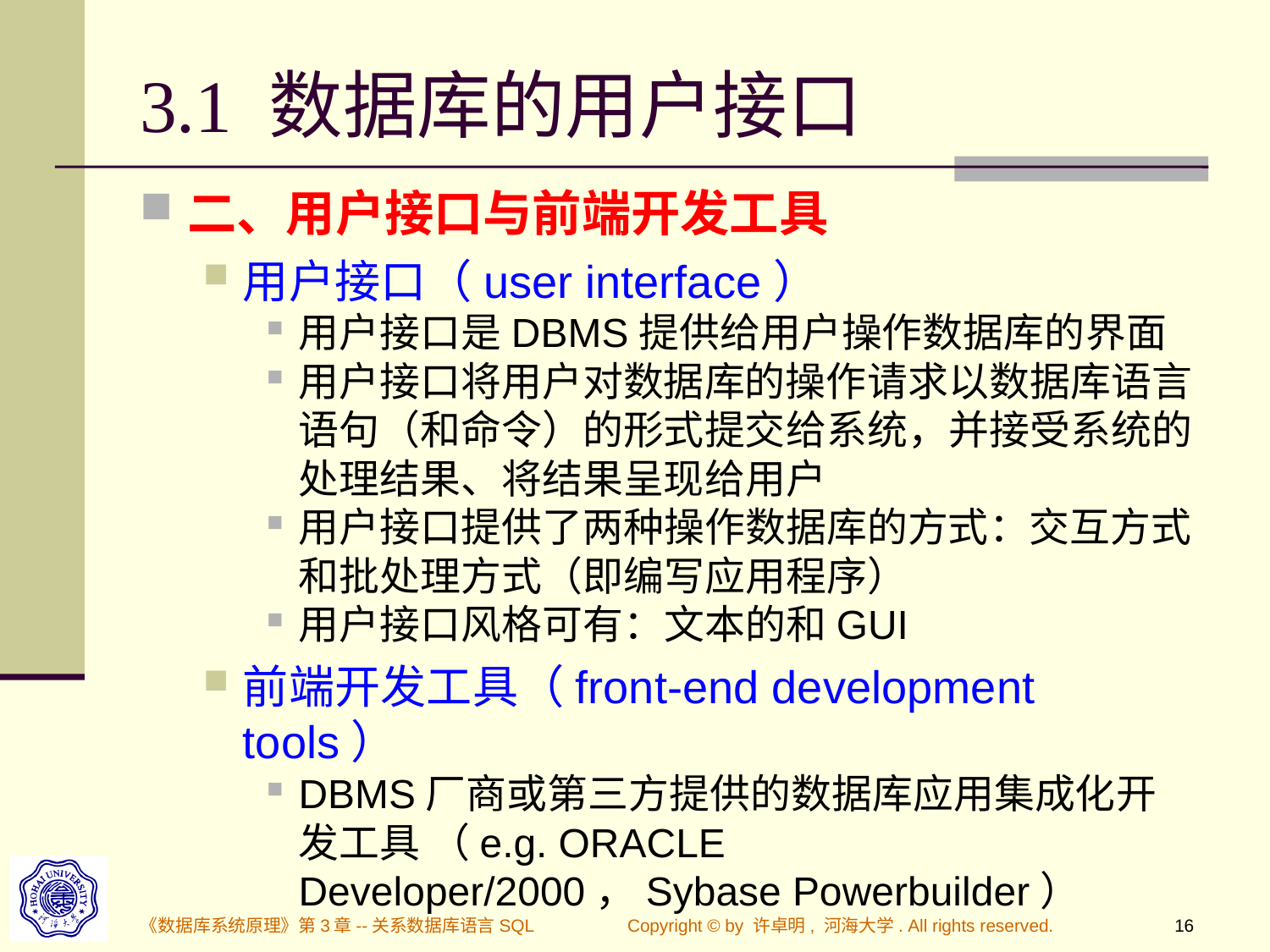

# 3.1 数据库的用户接口
二、用户接口与前端开发工具
用户接口（user interface）
用户接口是DBMS提供给用户操作数据库的界面
用户接口将用户对数据库的操作请求以数据库语言语句（和命令）的形式提交给系统，并接受系统的处理结果、将结果呈现给用户
用户接口提供了两种操作数据库的方式：交互方式和批处理方式（即编写应用程序）
用户接口风格可有：文本的和GUI
前端开发工具（front-end development tools）
DBMS厂商或第三方提供的数据库应用集成化开发工具 （e.g. ORACLE Developer/2000，Sybase Powerbuilder）
《数据库系统原理》第3章--关系数据库语言SQL
Copyright © by 许卓明, 河海大学. All rights reserved.
16